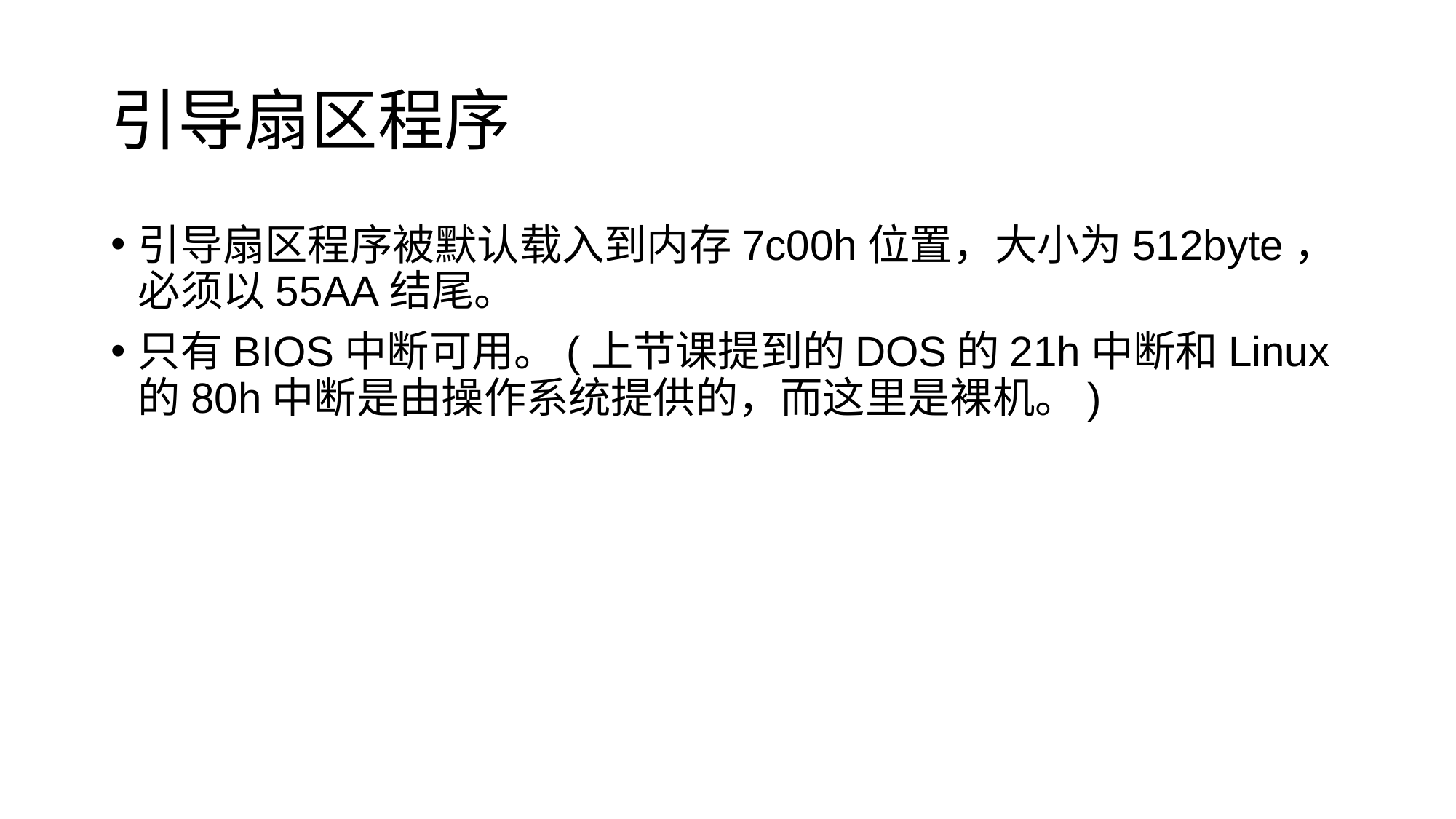

# 引导扇区程序
引导扇区程序被默认载入到内存7c00h位置，大小为512byte，必须以55AA结尾。
只有BIOS中断可用。(上节课提到的DOS的21h中断和Linux的80h中断是由操作系统提供的，而这里是裸机。)